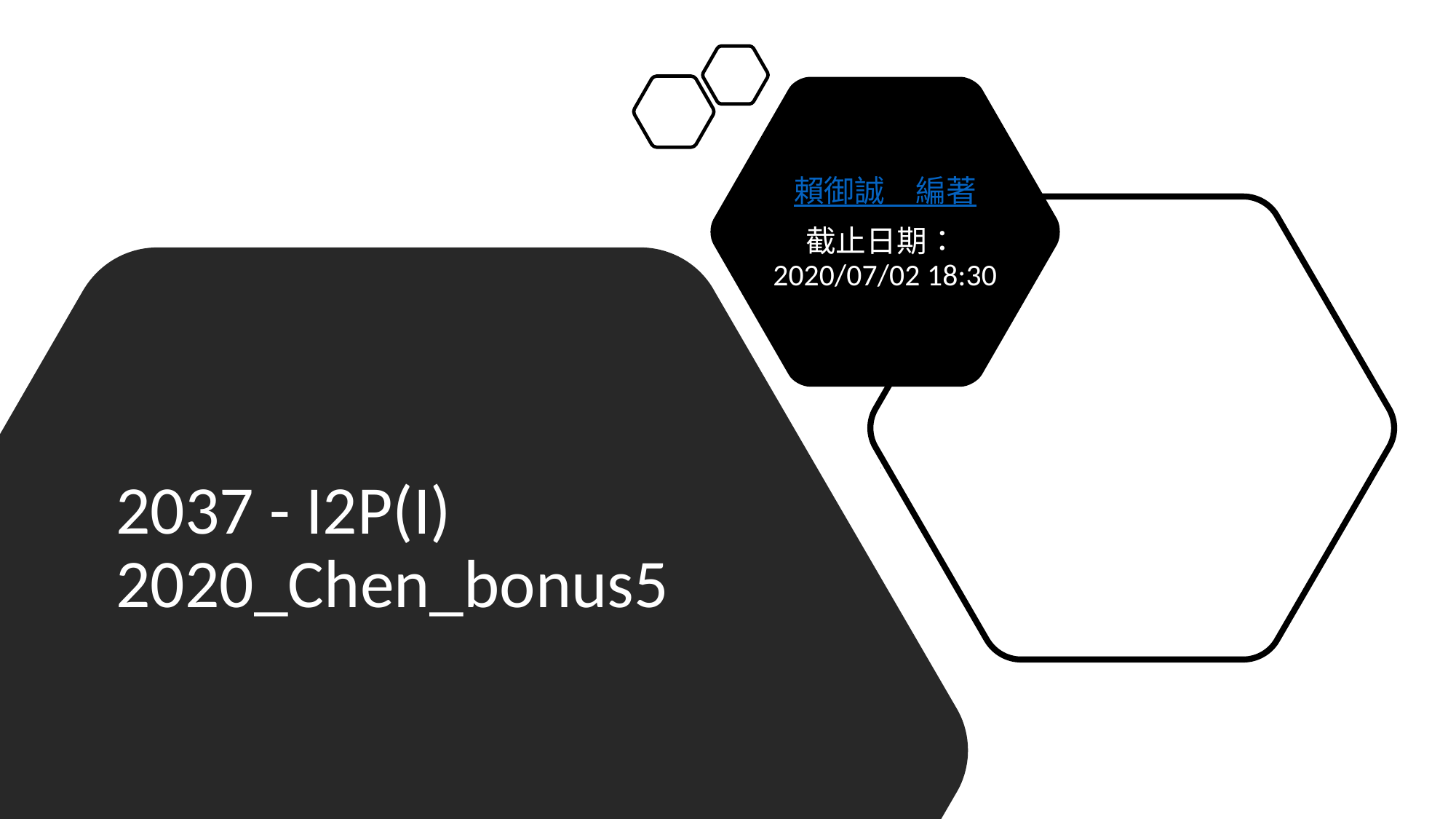

賴御誠　編著
截止日期：2020/07/02 18:30

# 2037 - I2P(I) 2020_Chen_bonus5